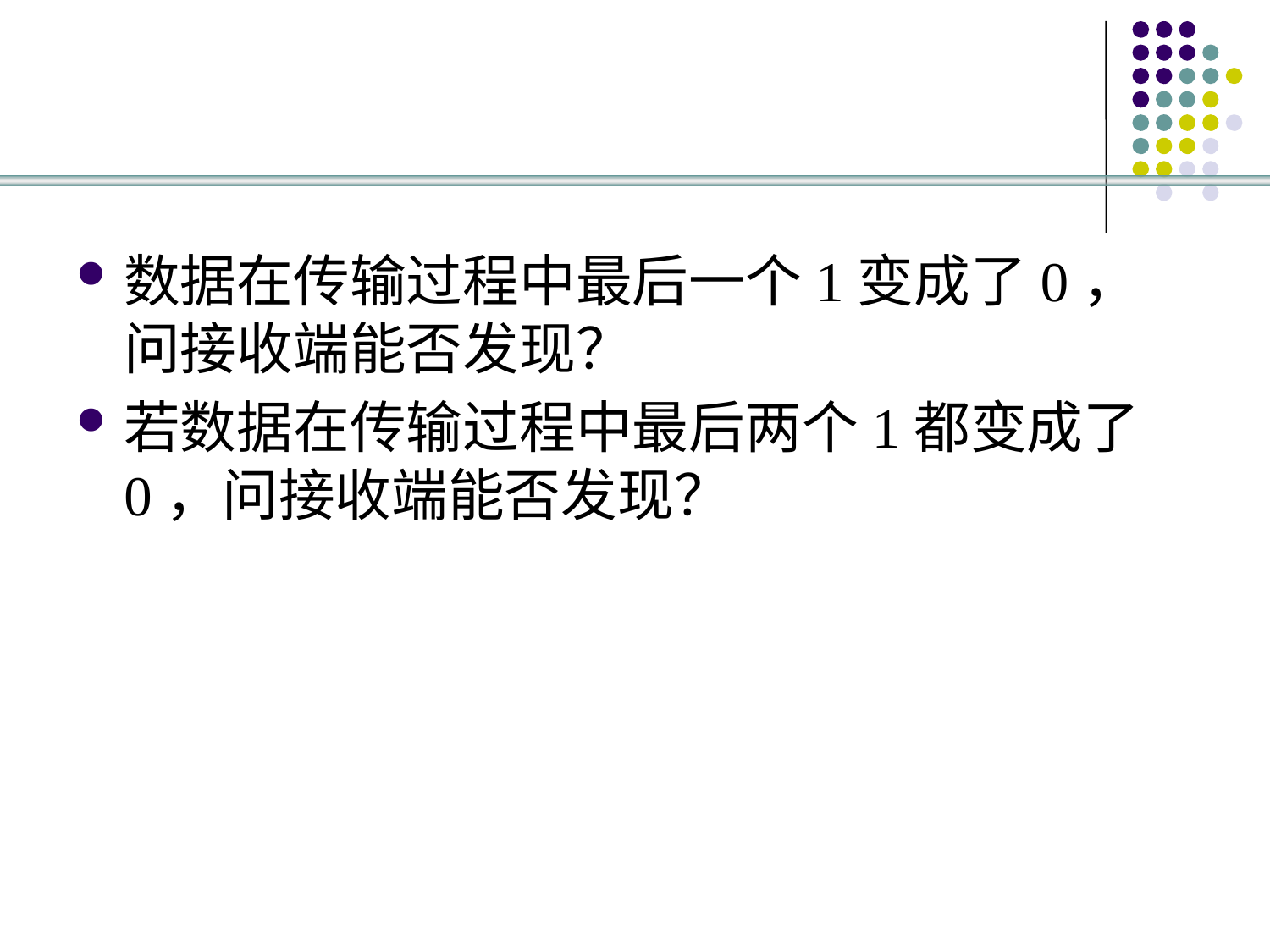

#
数据在传输过程中最后一个1变成了0，问接收端能否发现？
若数据在传输过程中最后两个1都变成了0，问接收端能否发现？